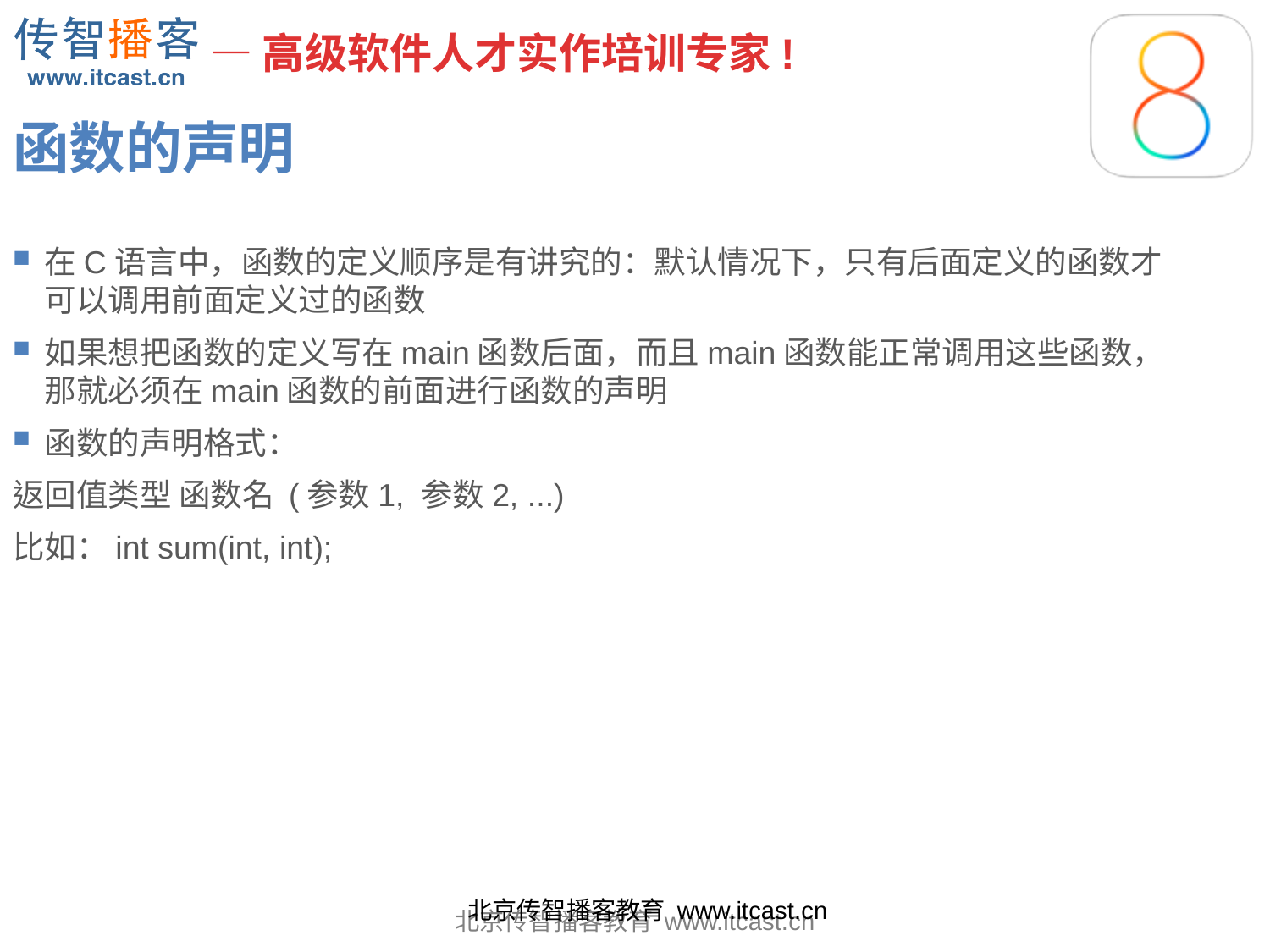

函数的声明
在C语言中，函数的定义顺序是有讲究的：默认情况下，只有后面定义的函数才可以调用前面定义过的函数
如果想把函数的定义写在main函数后面，而且main函数能正常调用这些函数，那就必须在main函数的前面进行函数的声明
函数的声明格式：
返回值类型 函数名 (参数1, 参数2, ...)
比如：int sum(int, int);
北京传智播客教育 www.itcast.cn